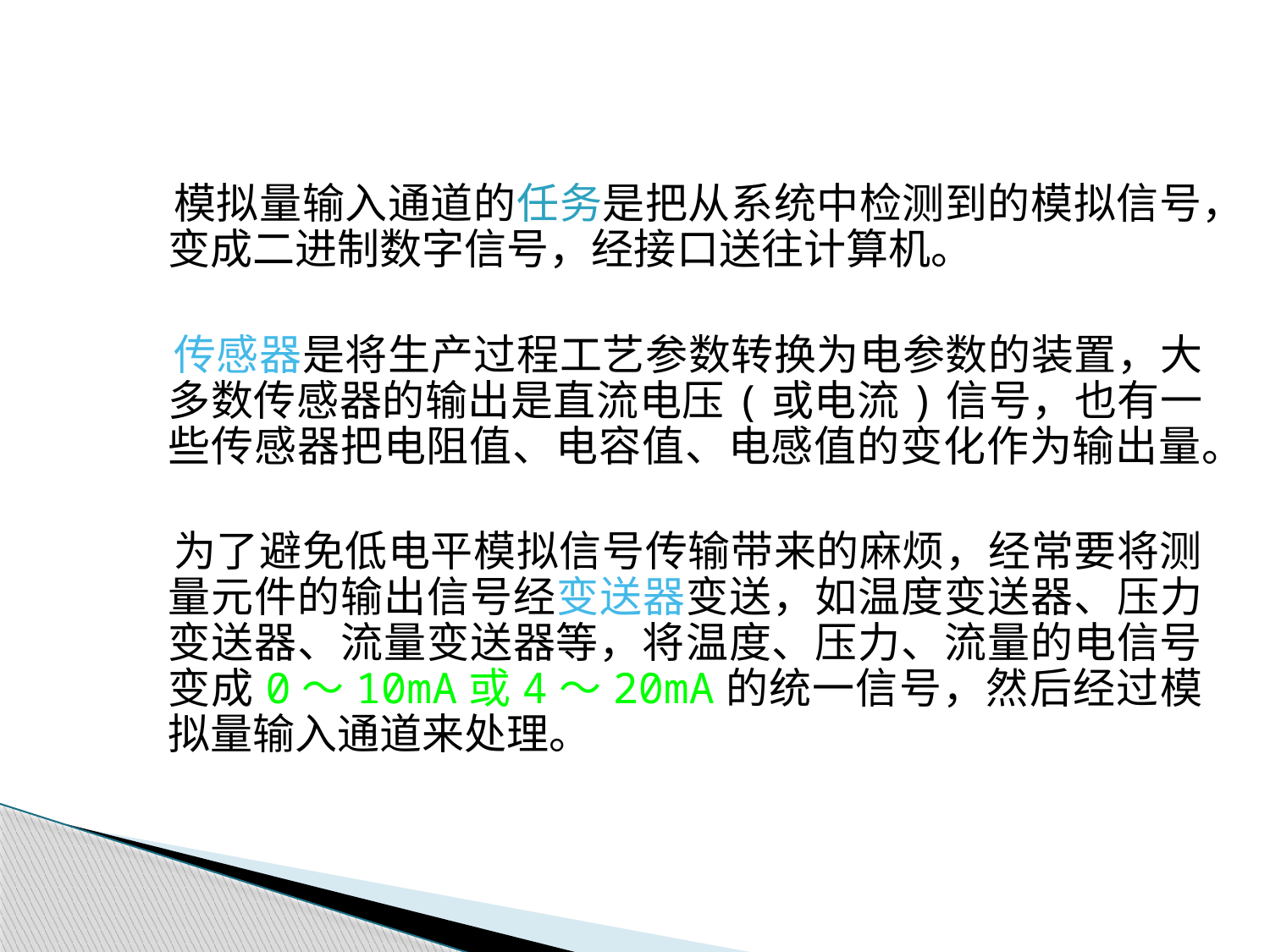

模拟量输入通道的任务是把从系统中检测到的模拟信号，变成二进制数字信号，经接口送往计算机。

   传感器是将生产过程工艺参数转换为电参数的装置，大多数传感器的输出是直流电压(或电流)信号，也有一些传感器把电阻值、电容值、电感值的变化作为输出量。

   为了避免低电平模拟信号传输带来的麻烦，经常要将测量元件的输出信号经变送器变送，如温度变送器、压力变送器、流量变送器等，将温度、压力、流量的电信号变成0～10mA或4～20mA的统一信号，然后经过模拟量输入通道来处理。